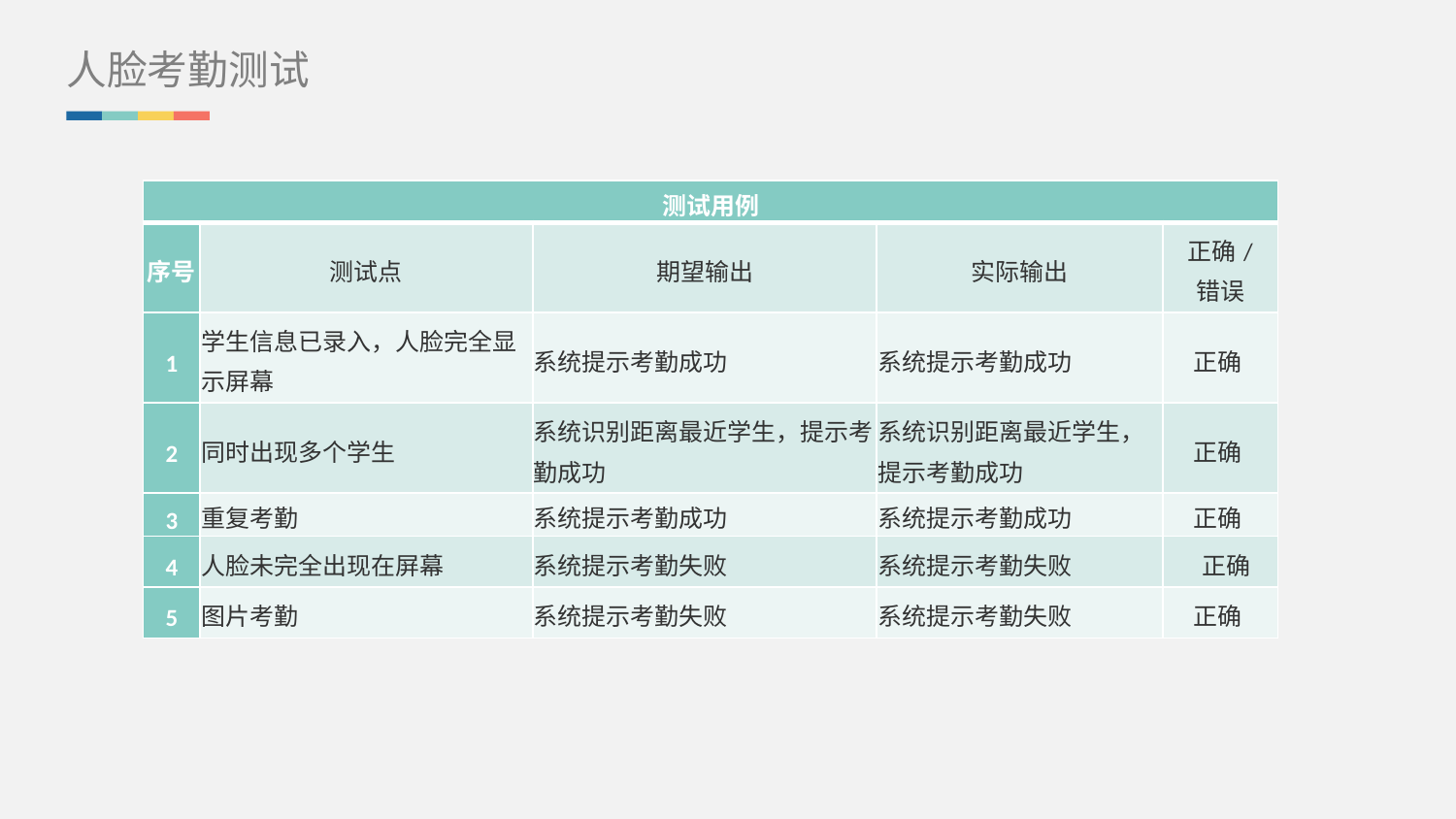

人脸考勤测试

| 测试用例 |  |  |  |  |
| --- | --- | --- | --- | --- |
| 序号 | 测试点 | 期望输出 | 实际输出 | 正确/ 错误 |
| 1 | 学生信息已录入，人脸完全显示屏幕 | 系统提示考勤成功 | 系统提示考勤成功 | 正确 |
| 2 | 同时出现多个学生 | 系统识别距离最近学生，提示考勤成功 | 系统识别距离最近学生，提示考勤成功 | 正确 |
| 3 | 重复考勤 | 系统提示考勤成功 | 系统提示考勤成功 | 正确 |
| 4 | 人脸未完全出现在屏幕 | 系统提示考勤失败 | 系统提示考勤失败 | 正确 |
| 5 | 图片考勤 | 系统提示考勤失败 | 系统提示考勤失败 | 正确 |